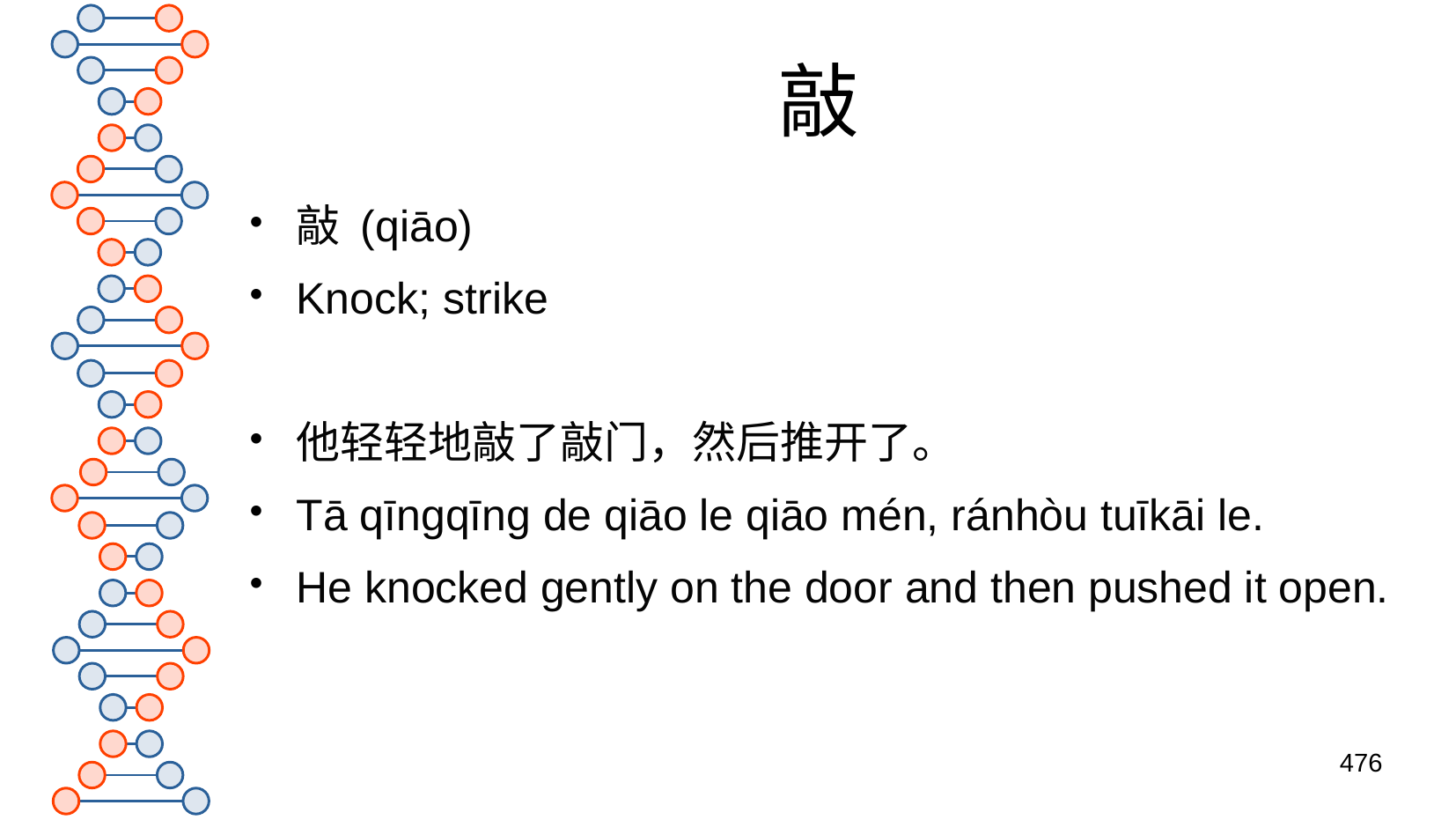

# 敲
敲 (qiāo)
Knock; strike

他轻轻地敲了敲门，然后推开了。
Tā qīngqīng de qiāo le qiāo mén, ránhòu tuīkāi le.
He knocked gently on the door and then pushed it open.

476